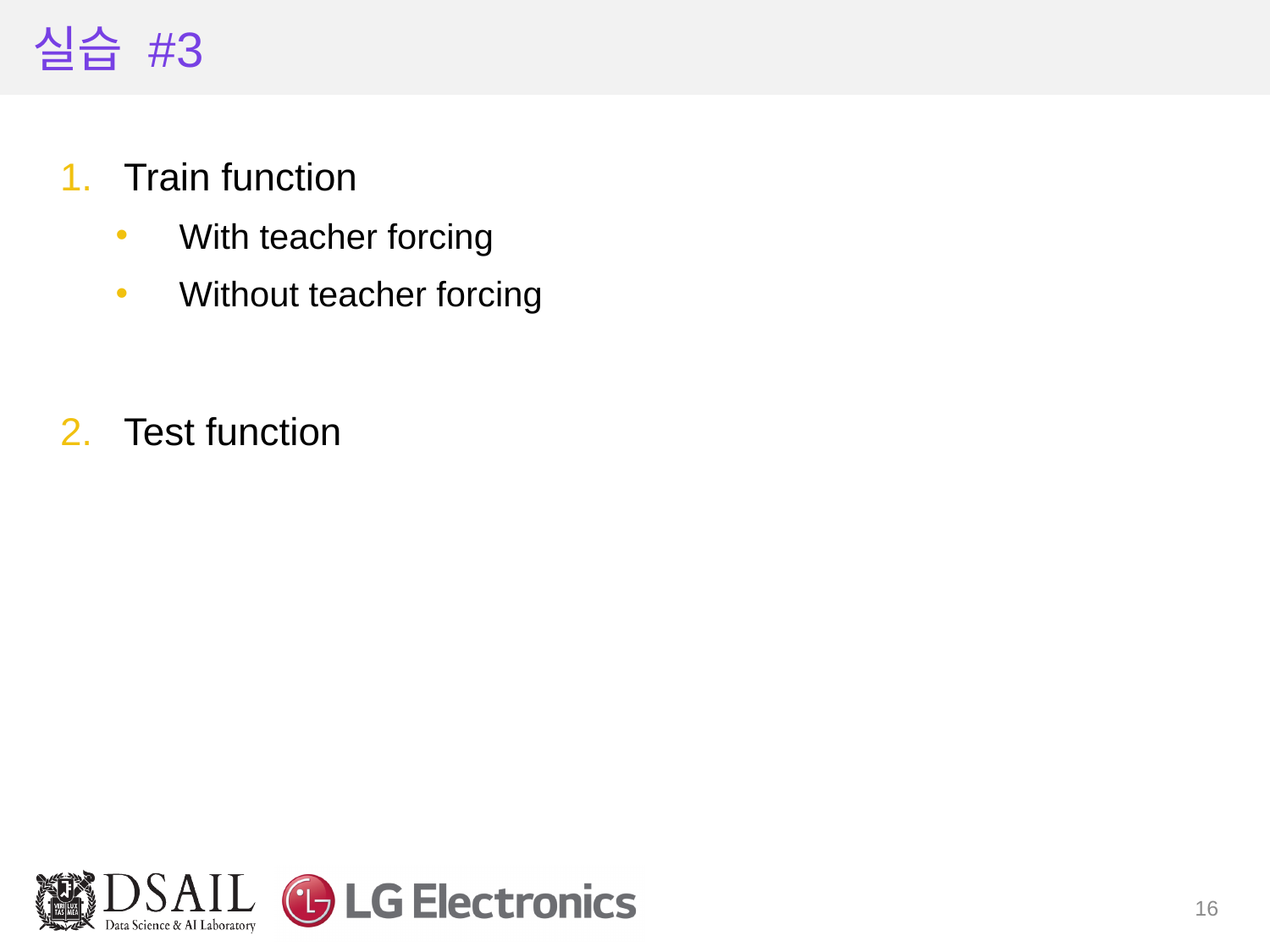

# 실습 #3
Train function
With teacher forcing
Without teacher forcing

Test function

16